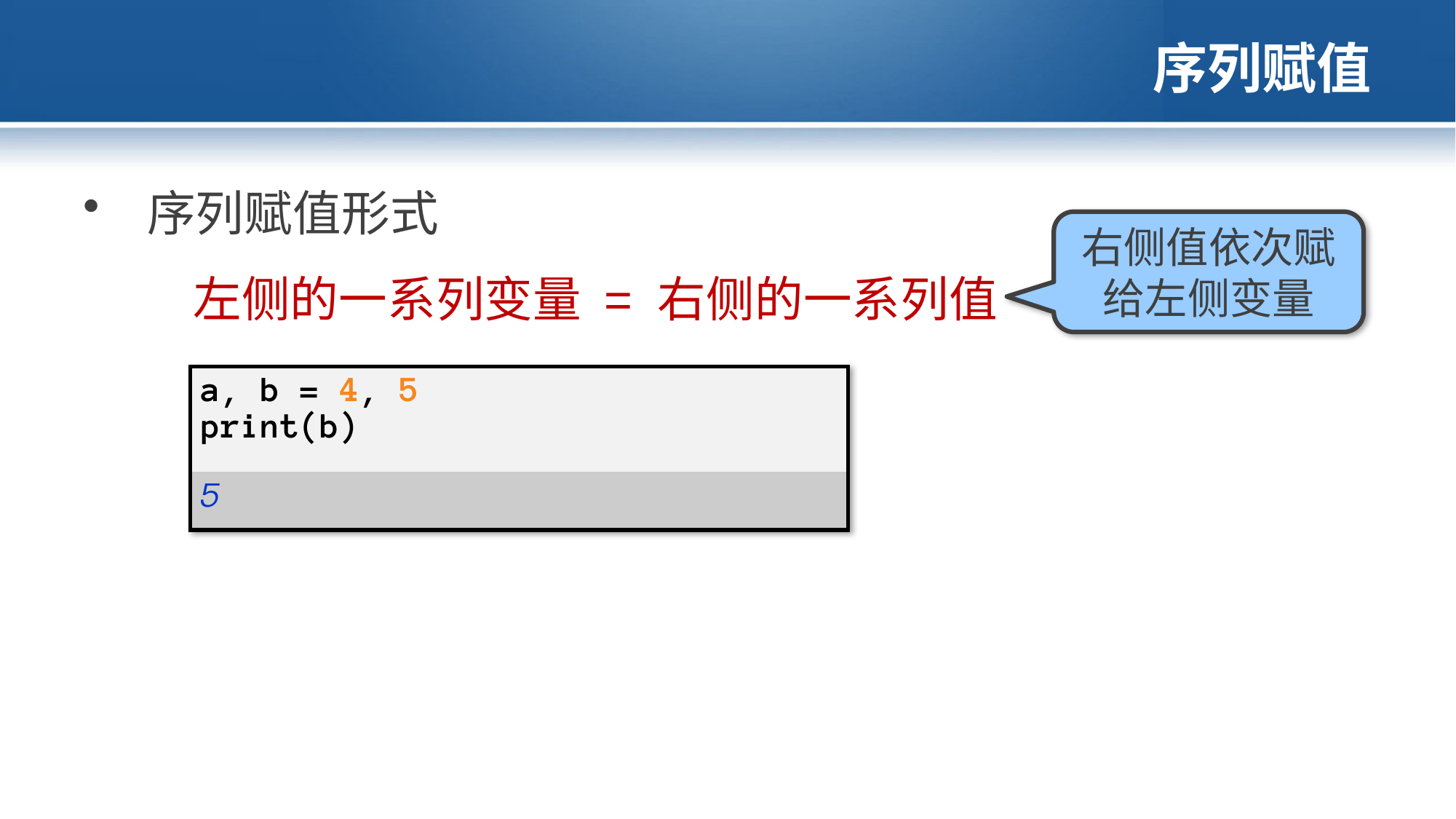

# 序列赋值
 序列赋值形式
 左侧的一系列变量 = 右侧的一系列值
右侧值依次赋给左侧变量
| a, b = 4, 5 print(b) |
| --- |
| 5 |